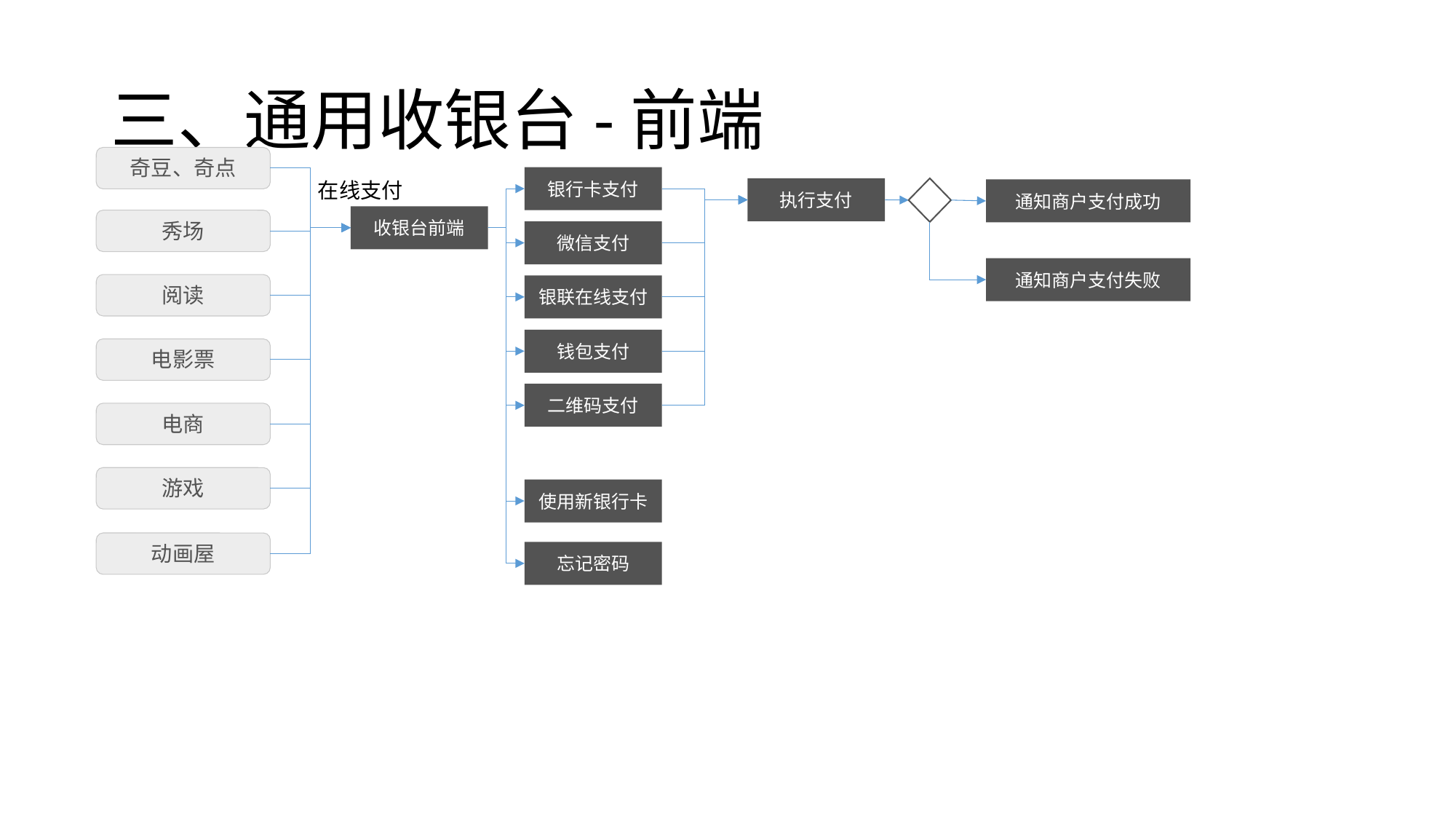

# 三、通用收银台-前端
奇豆、奇点
银行卡支付
在线支付

执行支付
通知商户支付成功
收银台前端
秀场
微信支付
通知商户支付失败
阅读
银联在线支付
钱包支付
电影票
二维码支付
电商
游戏
使用新银行卡
动画屋
忘记密码